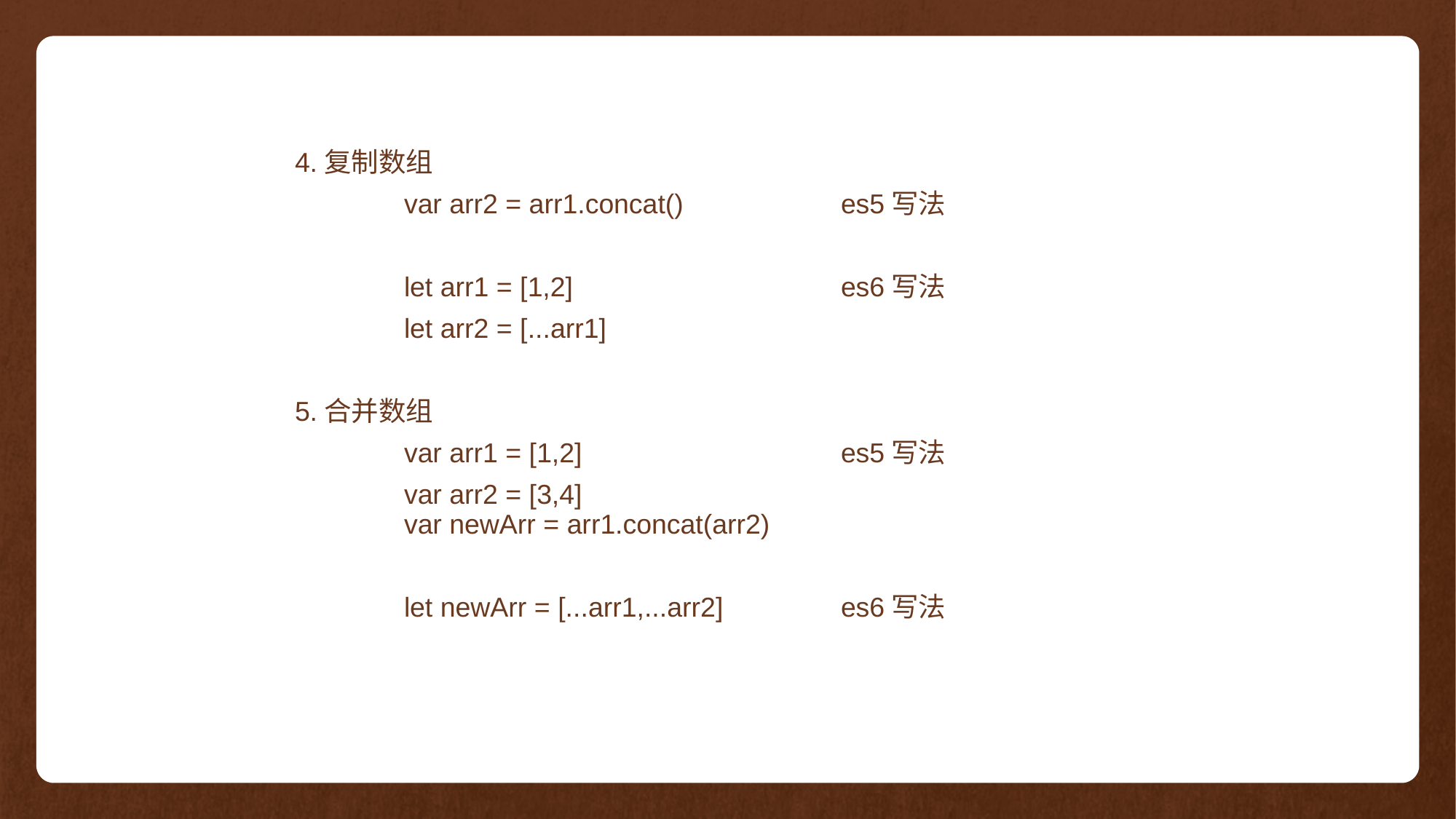

4.复制数组
	var arr2 = arr1.concat()		es5写法

	let arr1 = [1,2]			es6写法
	let arr2 = [...arr1]

5.合并数组
	var arr1 = [1,2]			es5写法
	var arr2 = [3,4]
	var newArr = arr1.concat(arr2)

	let newArr = [...arr1,...arr2]	 	es6写法